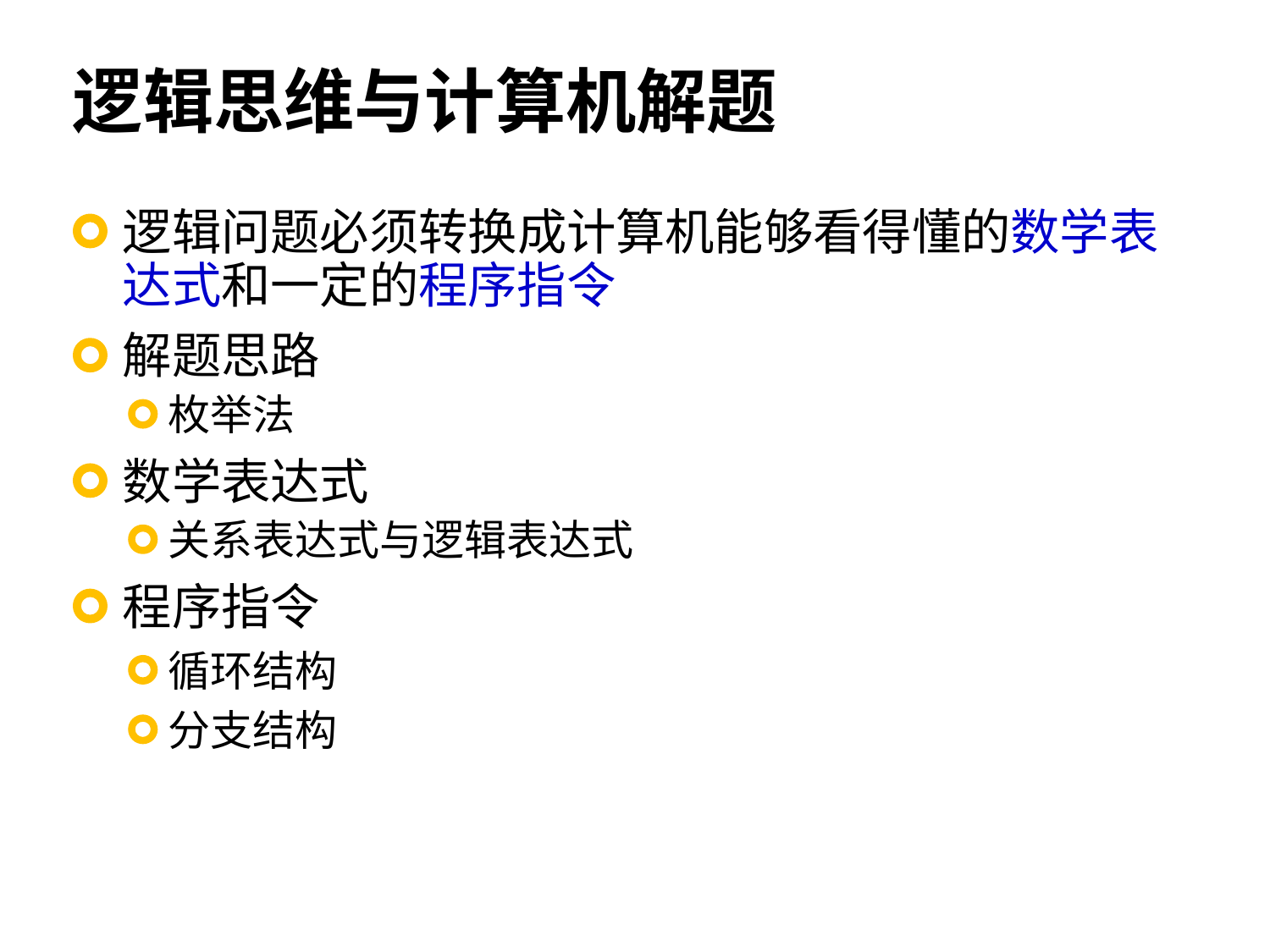

# 逻辑思维与计算机解题
逻辑问题必须转换成计算机能够看得懂的数学表达式和一定的程序指令
解题思路
枚举法
数学表达式
关系表达式与逻辑表达式
程序指令
循环结构
分支结构